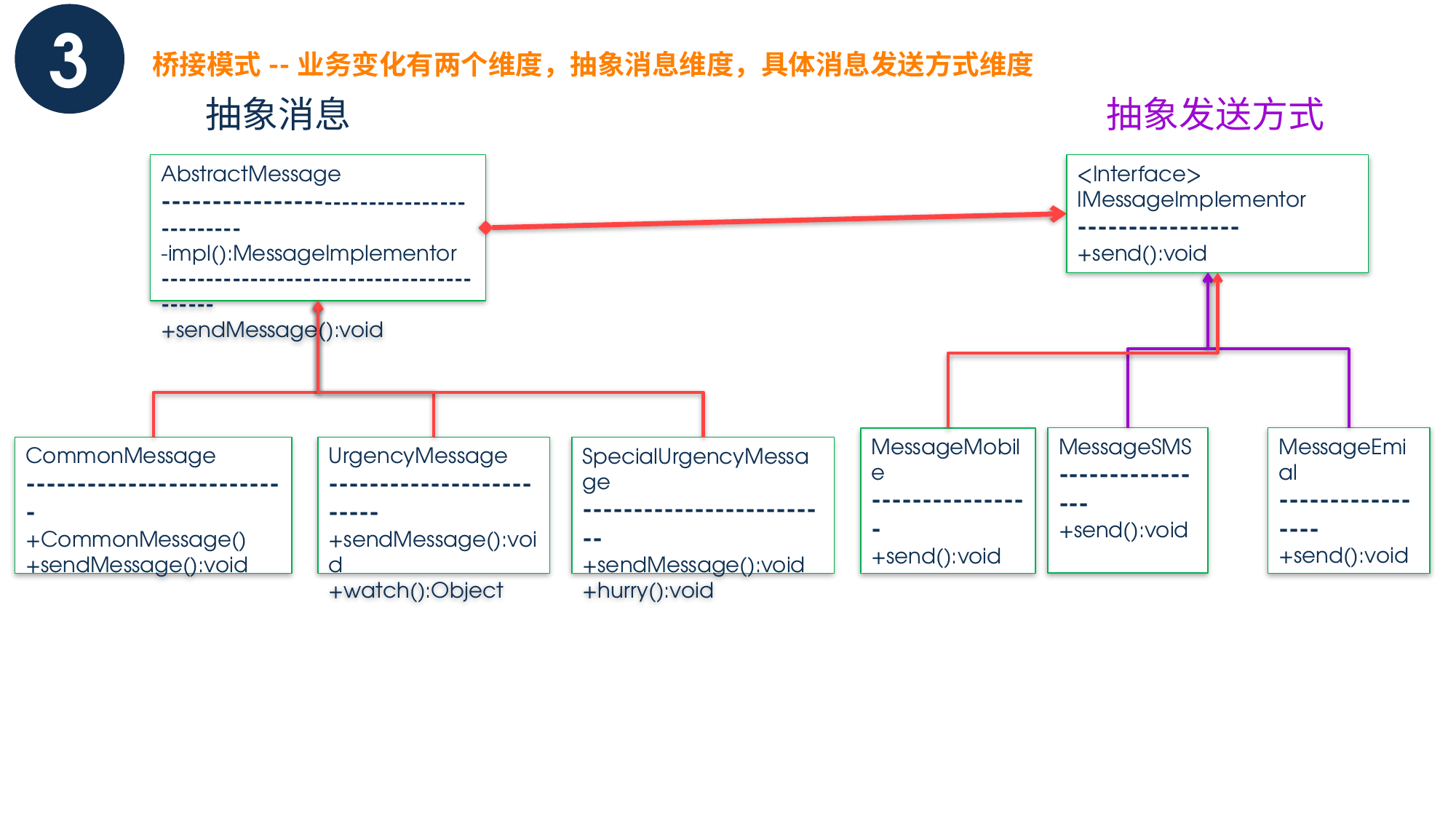

3
桥接模式--业务变化有两个维度，抽象消息维度，具体消息发送方式维度
抽象消息
抽象发送方式
AbstractMessage
-----------------------------------------
-impl():MessageImplementor
-----------------------------------------
+sendMessage():void
<Interface>
IMessageImplementor
----------------
+send():void
MessageSMS
----------------
+send():void
MessageEmial
-----------------
+send():void

MessageMobile
----------------
+send():void
CommonMessage
--------------------------
+CommonMessage()
+sendMessage():void
UrgencyMessage
-------------------------+sendMessage():void
+watch():Object
SpecialUrgencyMessage
-------------------------+sendMessage():void
+hurry():void